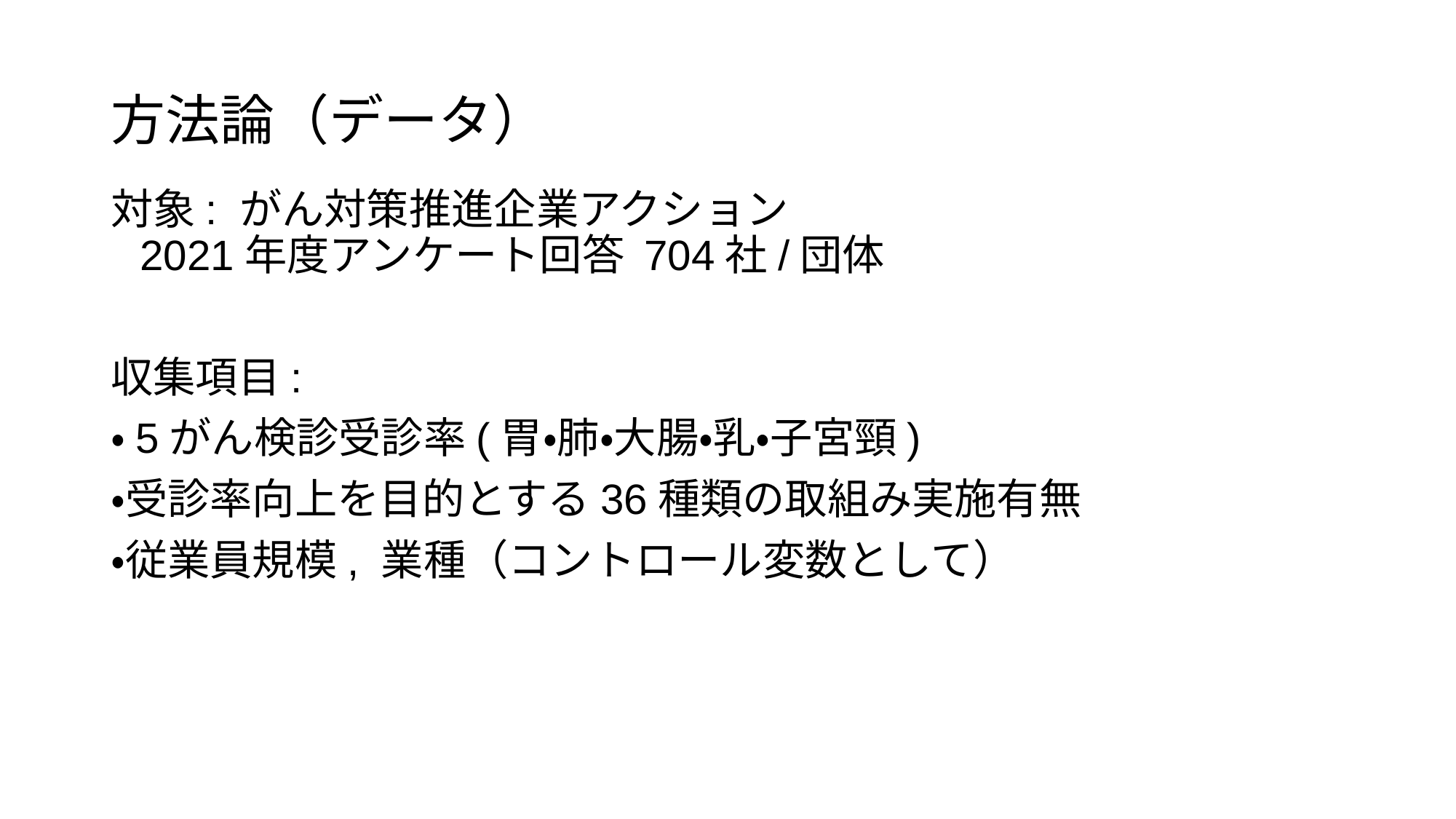

# 方法論（データ）

対象: がん対策推進企業アクション
  2021年度アンケート回答 704社/団体

収集項目:
・5がん検診受診率(胃・肺・大腸・乳・子宮頸)
・受診率向上を目的とする36種類の取組み実施有無
・従業員規模, 業種（コントロール変数として）